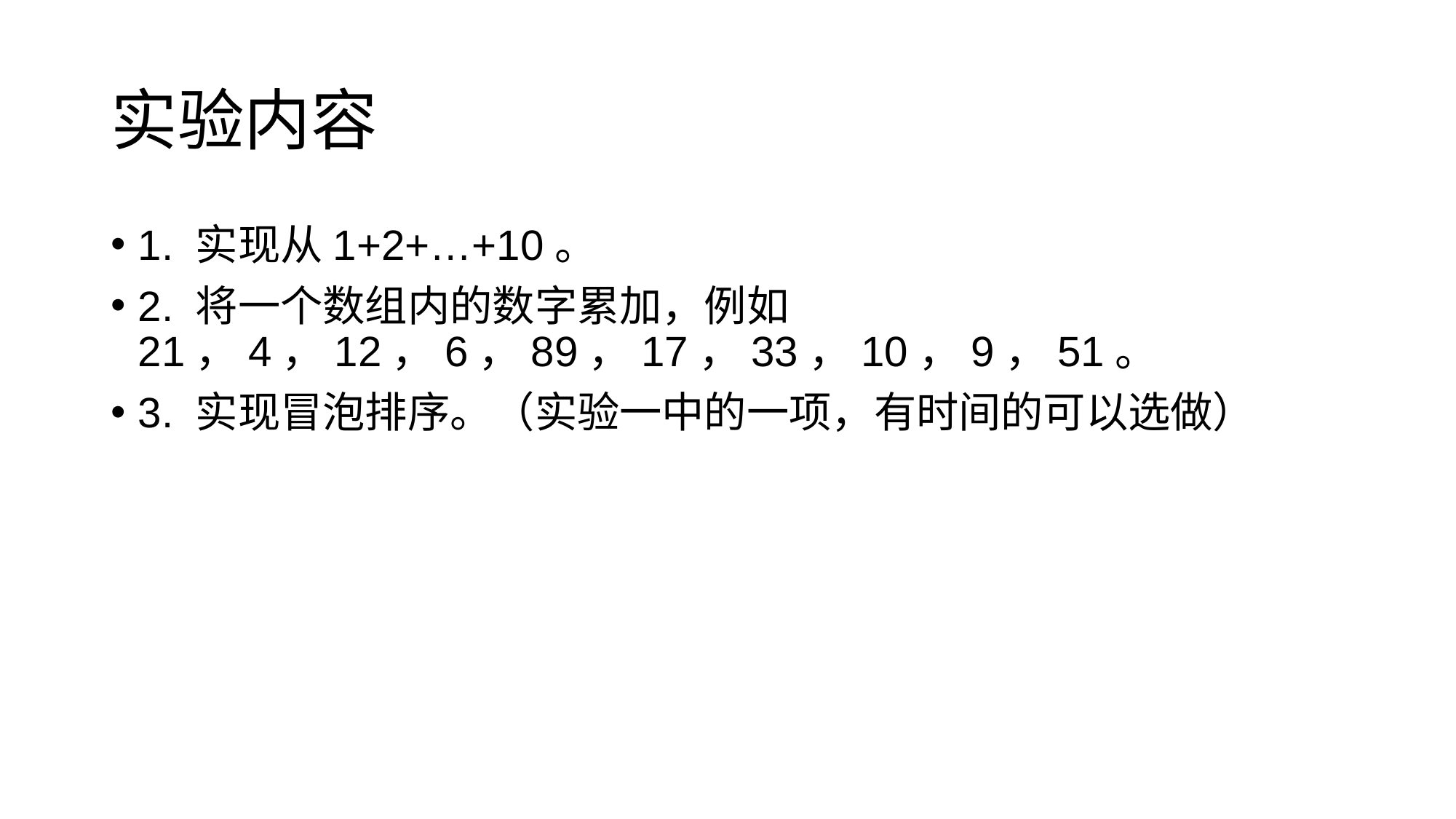

# 实验内容
1. 实现从1+2+…+10。
2. 将一个数组内的数字累加，例如21，4，12，6，89，17，33，10，9，51。
3. 实现冒泡排序。（实验一中的一项，有时间的可以选做）